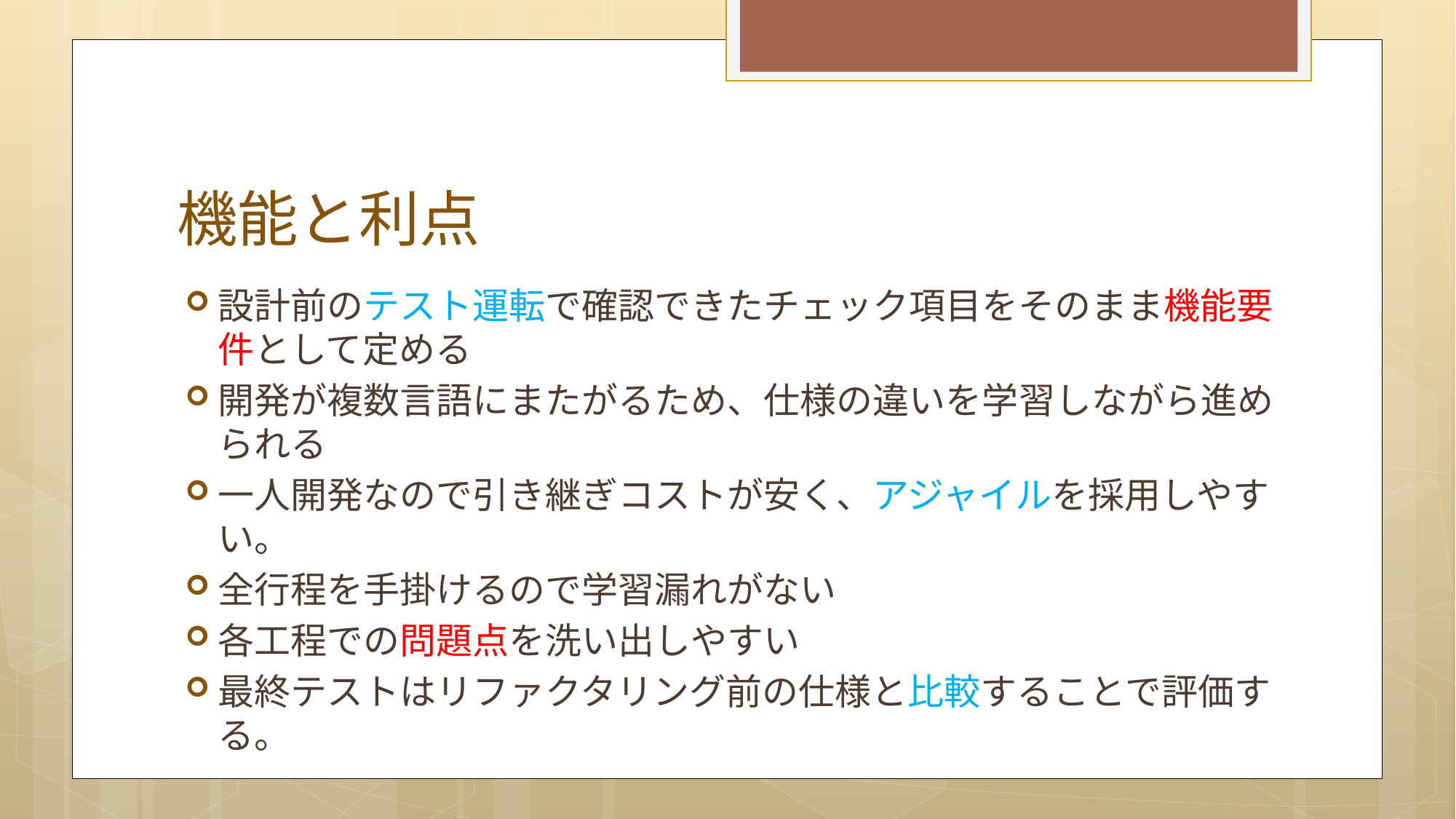

# 機能と利点
設計前のテスト運転で確認できたチェック項目をそのまま機能要件として定める
開発が複数言語にまたがるため、仕様の違いを学習しながら進められる
一人開発なので引き継ぎコストが安く、アジャイルを採用しやすい。
全行程を手掛けるので学習漏れがない
各工程での問題点を洗い出しやすい
最終テストはリファクタリング前の仕様と比較することで評価する。